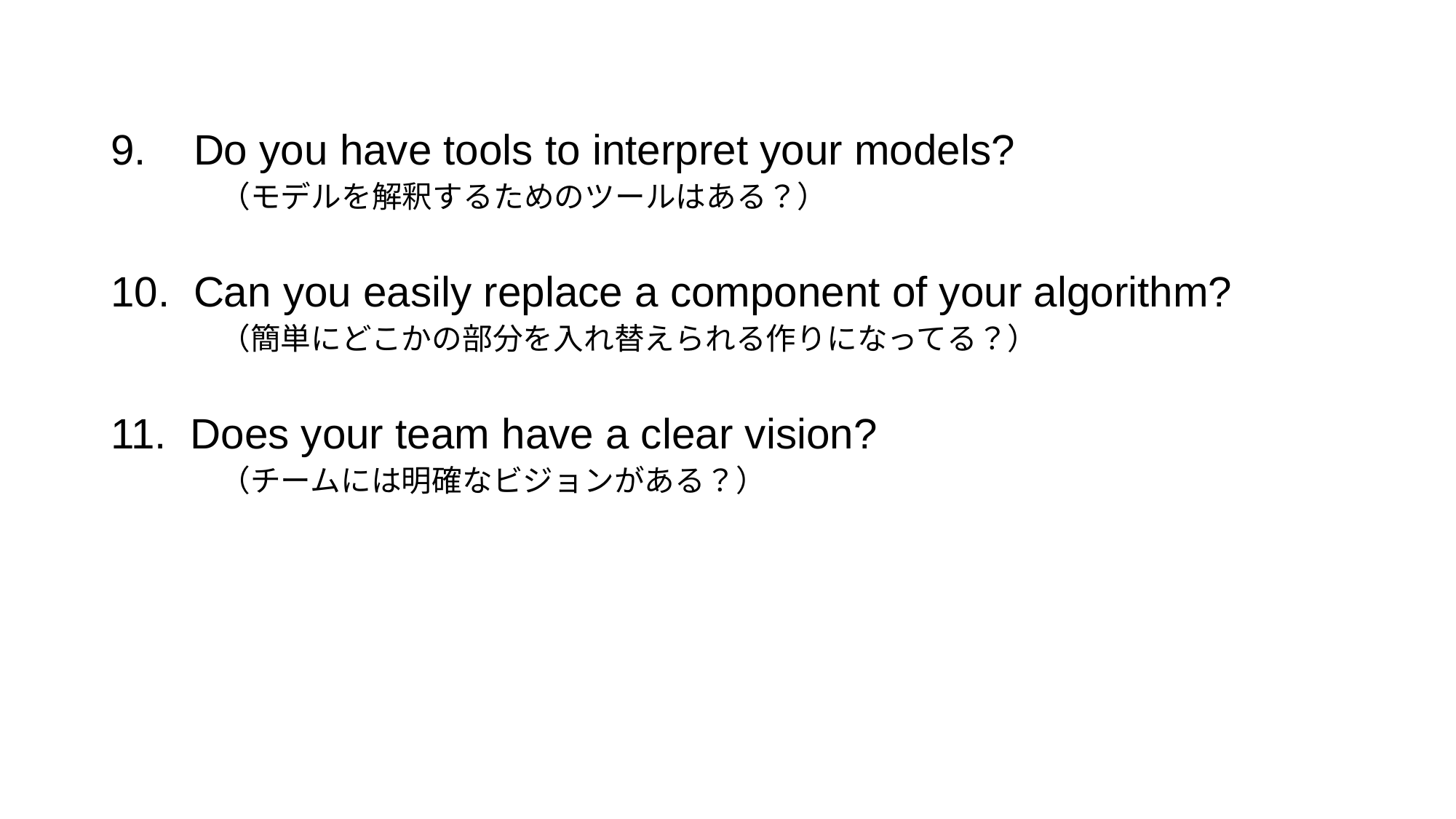

9.    Do you have tools to interpret your models?
（モデルを解釈するためのツールはある？）

10.  Can you easily replace a component of your algorithm?
（簡単にどこかの部分を入れ替えられる作りになってる？）

11.  Does your team have a clear vision?
（チームには明確なビジョンがある？）